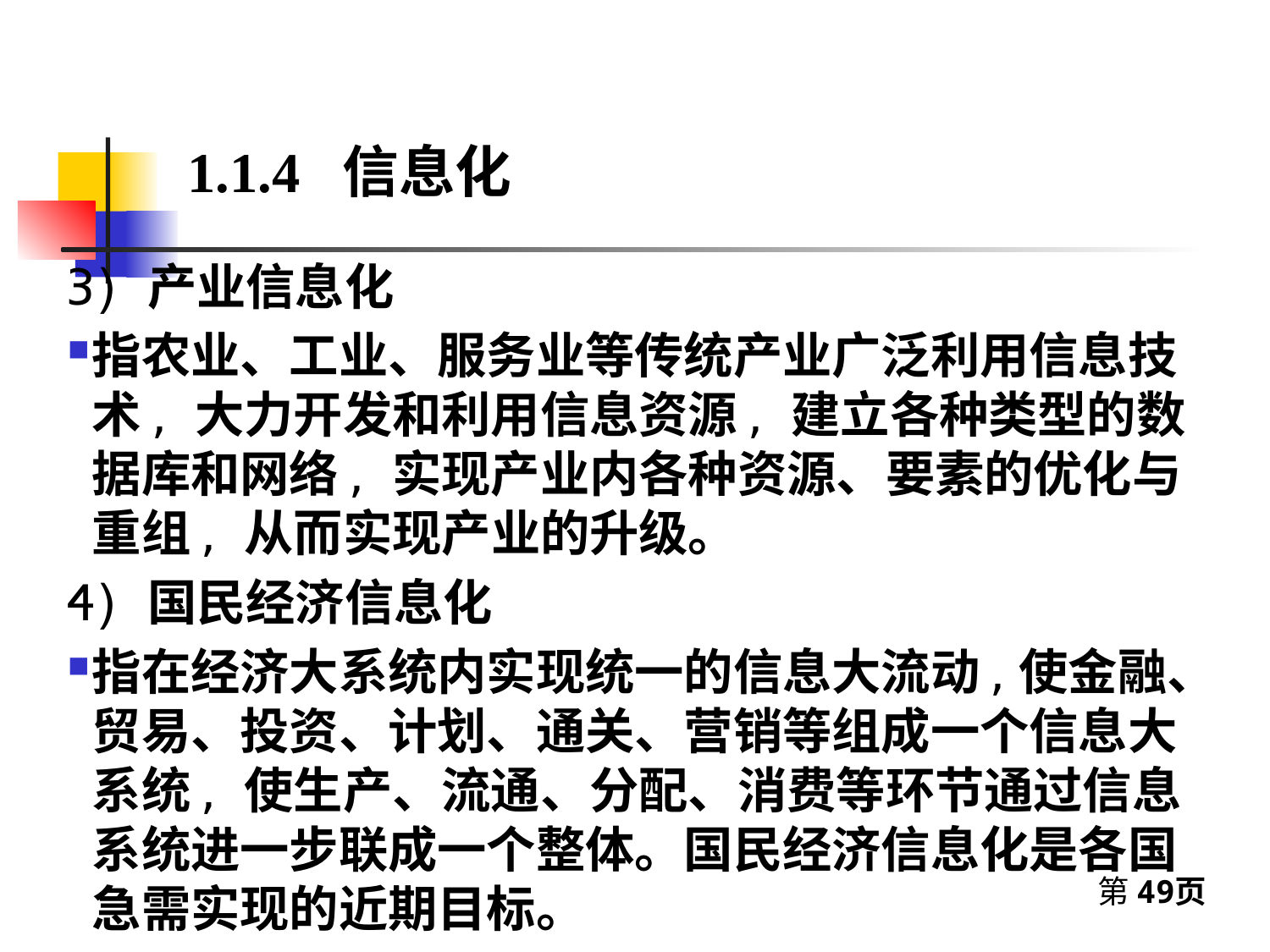

1.1.4  信息化
3) 产业信息化
指农业、工业、服务业等传统产业广泛利用信息技术, 大力开发和利用信息资源, 建立各种类型的数据库和网络, 实现产业内各种资源、要素的优化与重组, 从而实现产业的升级。
4) 国民经济信息化
指在经济大系统内实现统一的信息大流动,使金融、贸易、投资、计划、通关、营销等组成一个信息大系统, 使生产、流通、分配、消费等环节通过信息系统进一步联成一个整体。国民经济信息化是各国急需实现的近期目标。